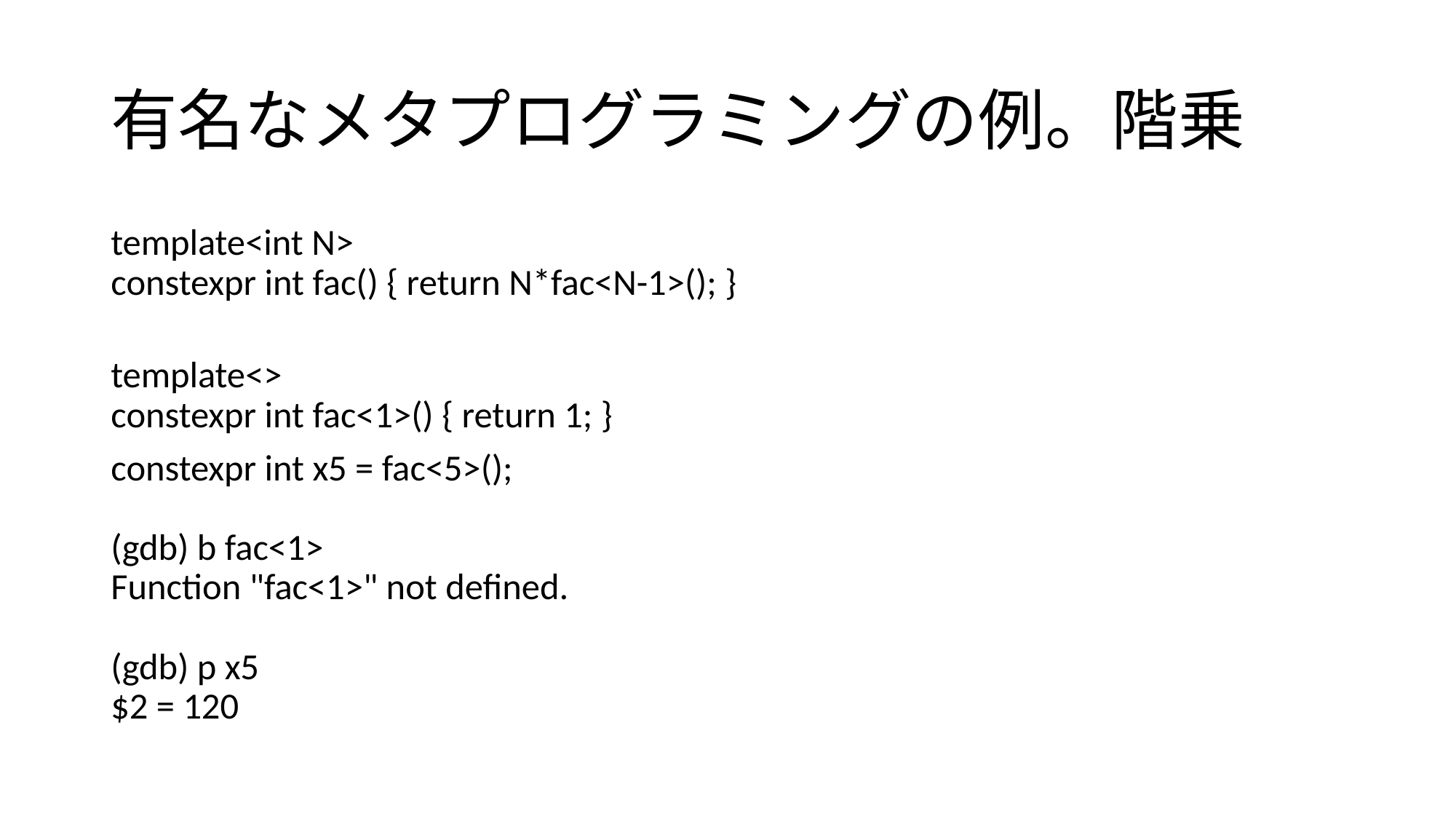

# 有名なメタプログラミングの例。階乗
template<int N>
constexpr int fac() { return N*fac<N-1>(); }
template<>
constexpr int fac<1>() { return 1; }
constexpr int x5 = fac<5>();
(gdb) b fac<1>
Function "fac<1>" not defined.
(gdb) p x5
$2 = 120